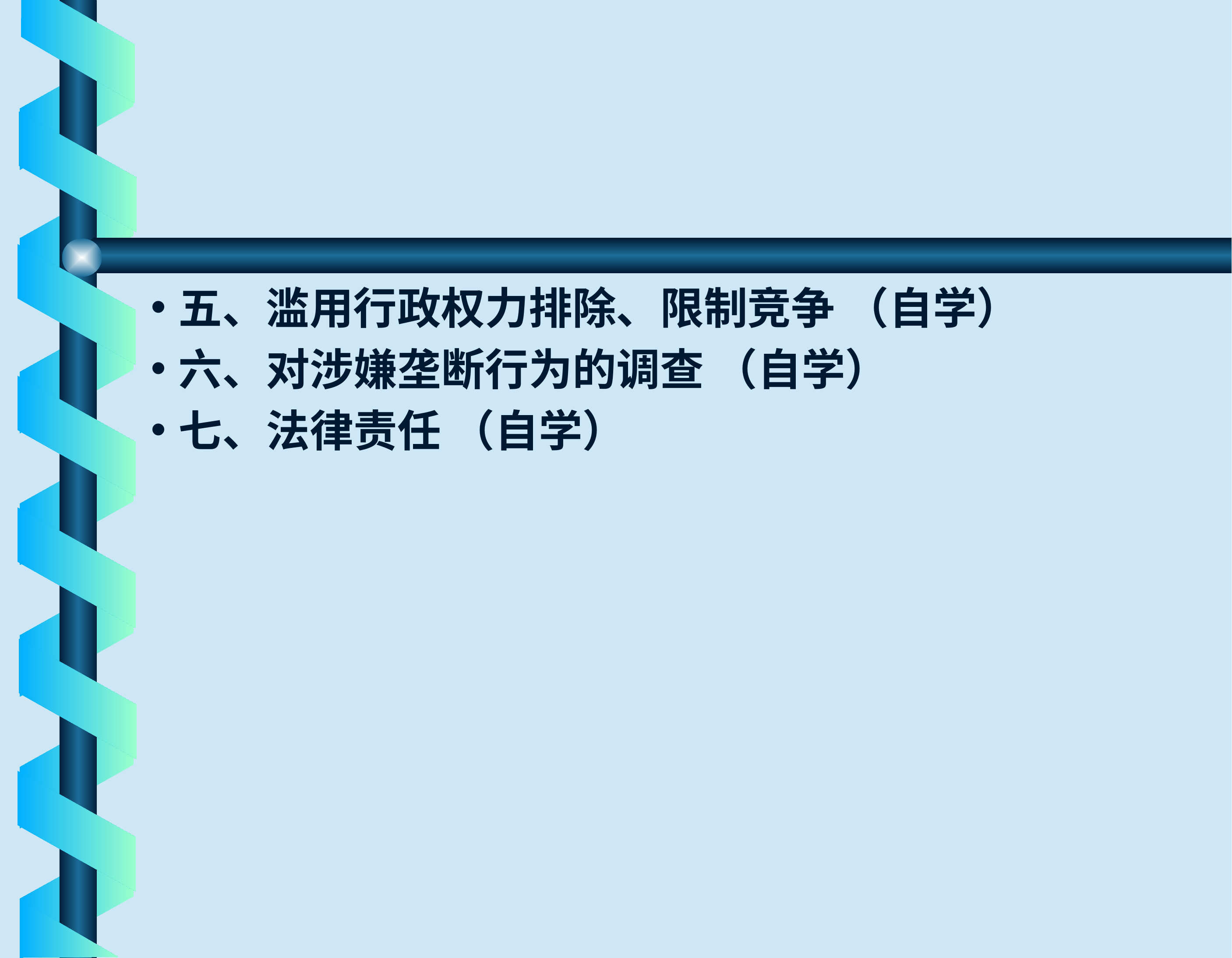

#
五、滥用行政权力排除、限制竞争 （自学）
六、对涉嫌垄断行为的调查 （自学）
七、法律责任 （自学）